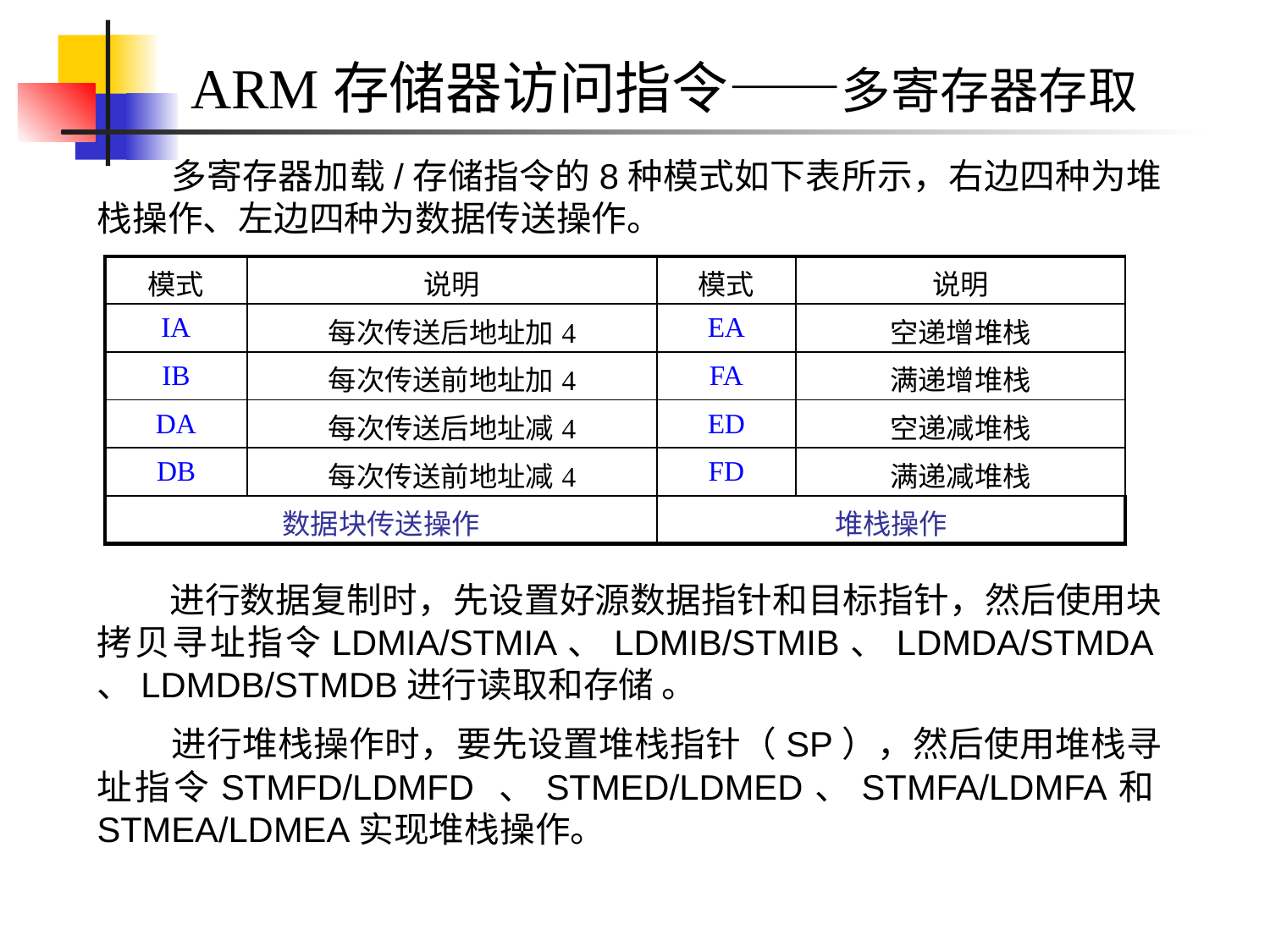

ARM存储器访问指令——多寄存器存取
        多寄存器加载/存储指令的8种模式如下表所示，右边四种为堆栈操作、左边四种为数据传送操作。
| 模式 | 说明 | 模式 | 说明 |
| --- | --- | --- | --- |
| IA | 每次传送后地址加4 | EA | 空递增堆栈 |
| IB | 每次传送前地址加4 | FA | 满递增堆栈 |
| DA | 每次传送后地址减4 | ED | 空递减堆栈 |
| DB | 每次传送前地址减4 | FD | 满递减堆栈 |
| 数据块传送操作 |  | 堆栈操作 |  |
        进行数据复制时，先设置好源数据指针和目标指针，然后使用块拷贝寻址指令LDMIA/STMIA、LDMIB/STMIB、LDMDA/STMDA、LDMDB/STMDB进行读取和存储 。
        进行堆栈操作时，要先设置堆栈指针（SP），然后使用堆栈寻址指令STMFD/LDMFD 、STMED/LDMED、STMFA/LDMFA和STMEA/LDMEA实现堆栈操作。